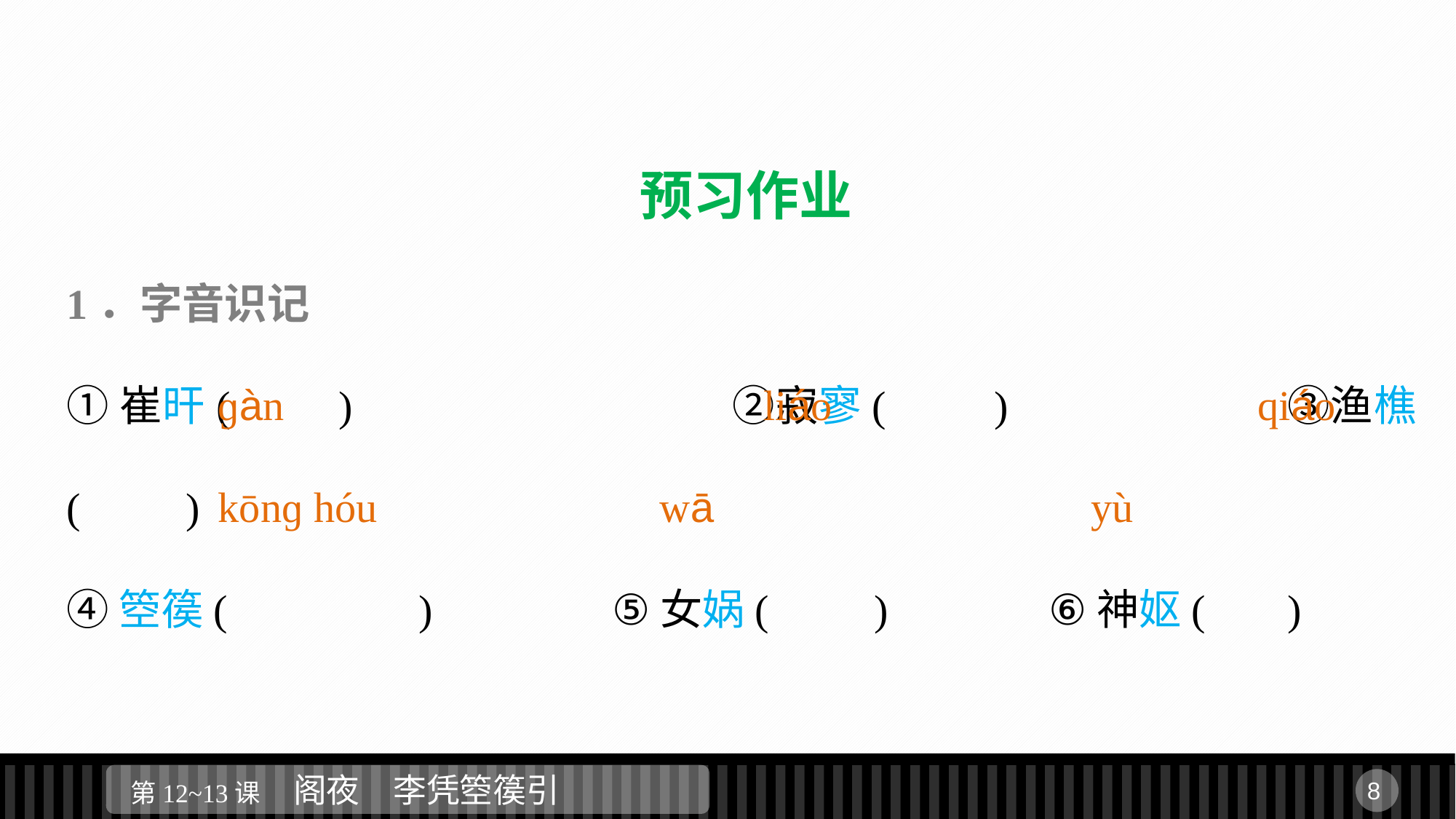

预习作业
1．字音识记
①崔旰(　　)　　		 	②寂寥(　　)　　		③渔樵(　　)
④箜篌(　　         )    		⑤女娲(　　)    		⑥神妪(　  )
ɡàn　				liáo　			     qiáo
kōnɡ hóu　		           wā　			yù